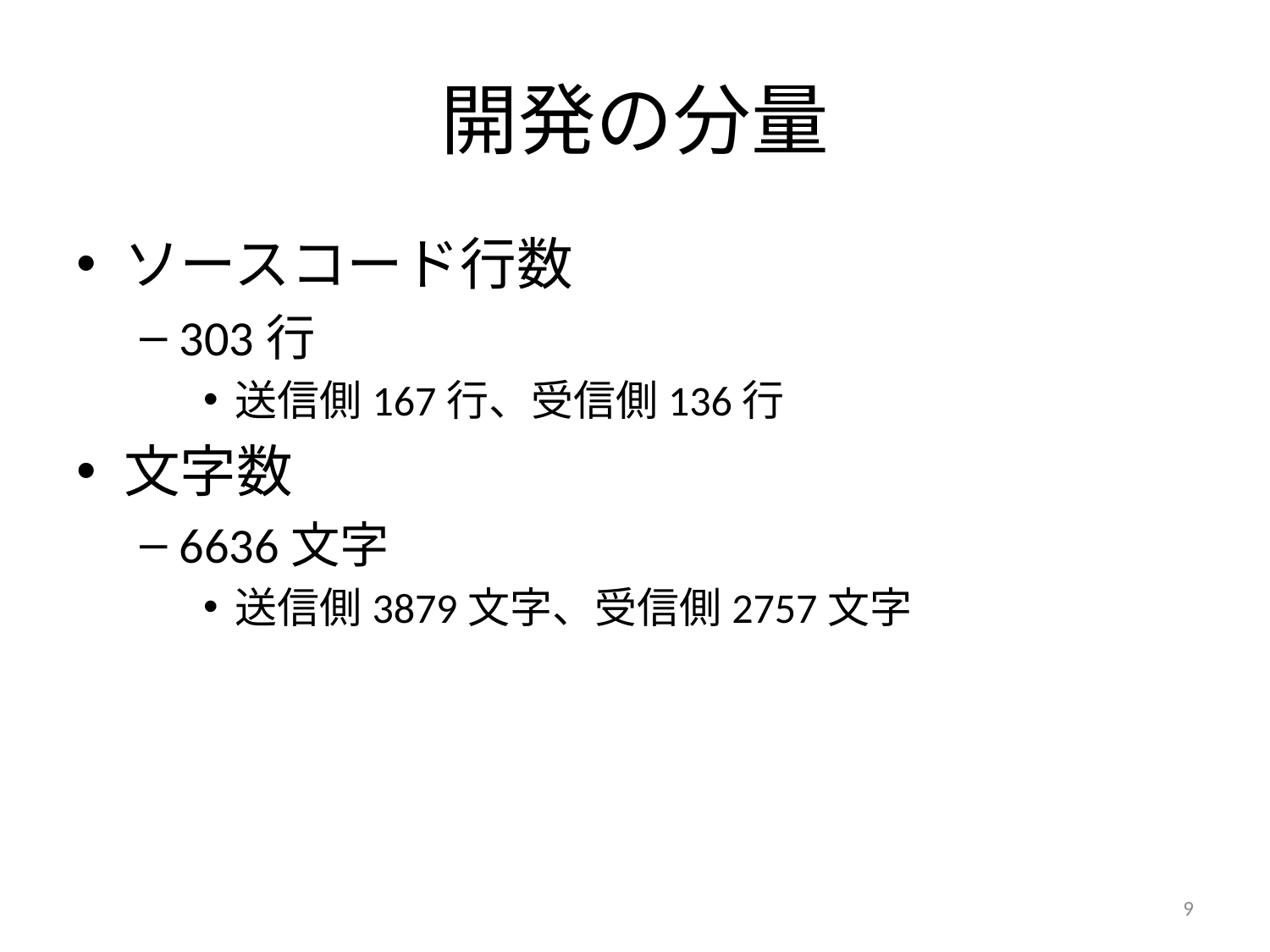

# 開発の分量
ソースコード行数
303行
送信側167行、受信側136行
文字数
6636文字
送信側3879文字、受信側2757文字
9